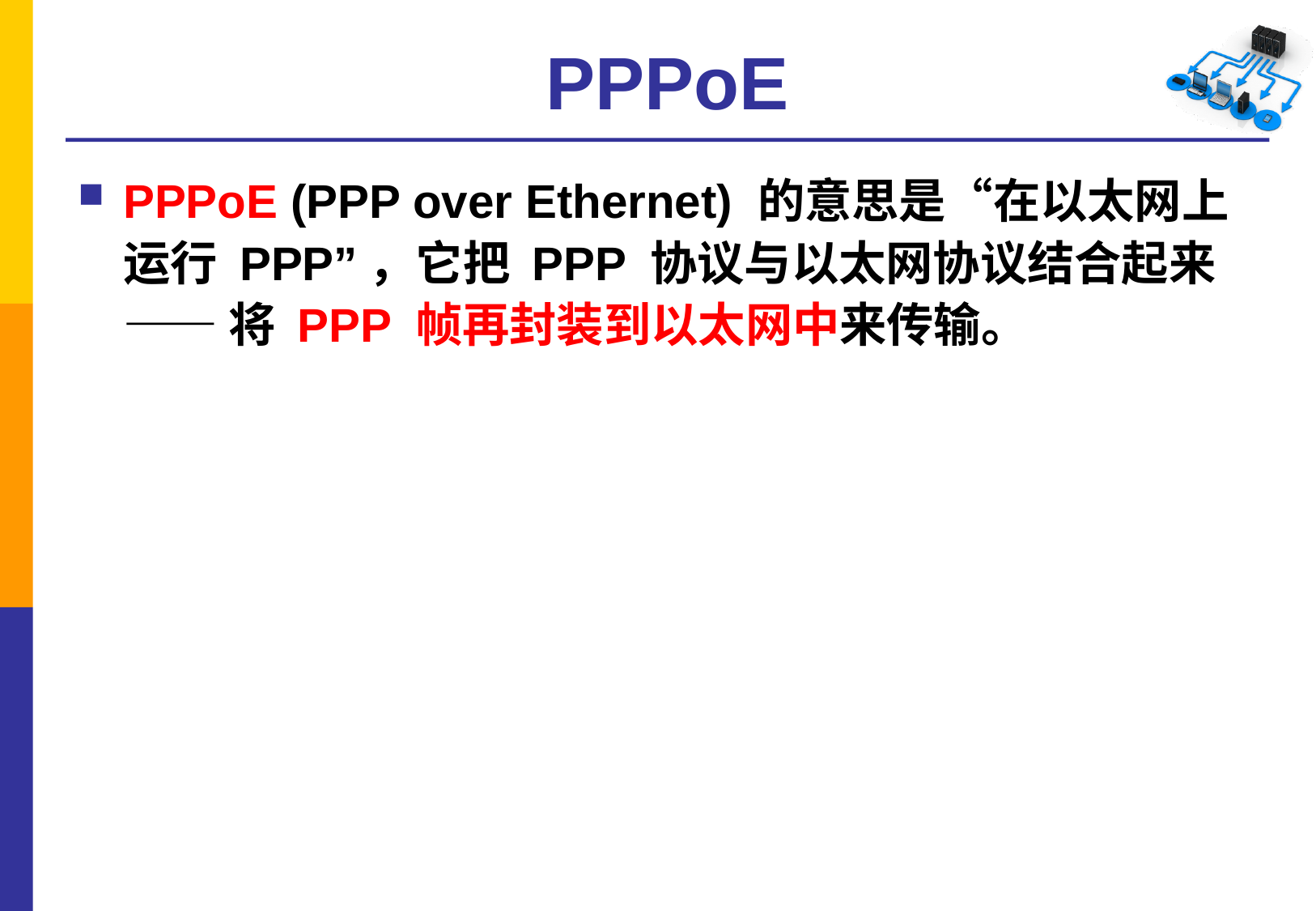

# PPPoE
PPPoE (PPP over Ethernet) 的意思是“在以太网上运行 PPP”，它把 PPP 协议与以太网协议结合起来 —— 将 PPP 帧再封装到以太网中来传输。